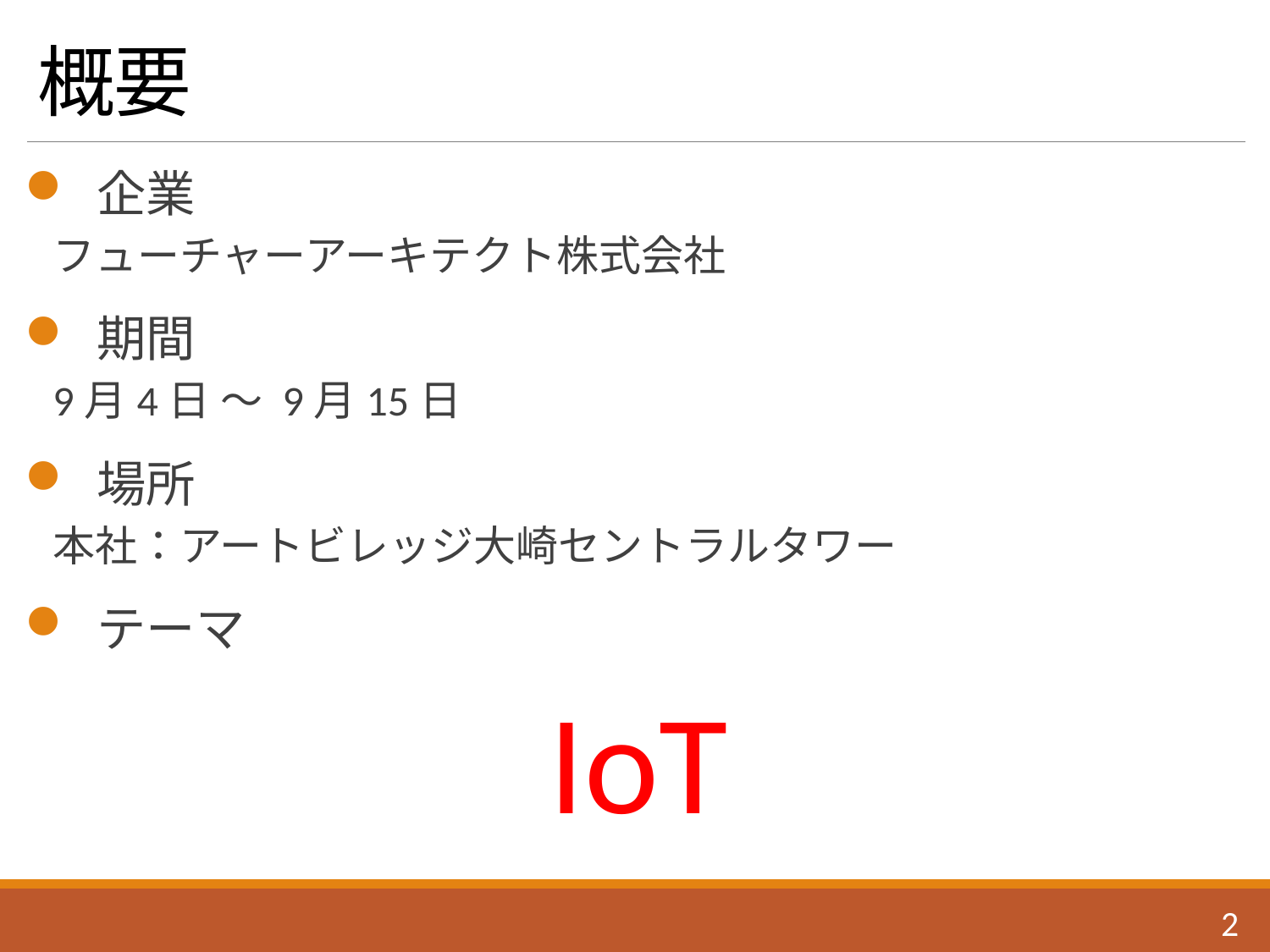

# 概要
 企業
フューチャーアーキテクト株式会社
 期間
9月4日 〜 9月15日
 場所
本社：アートビレッジ大崎セントラルタワー
 テーマ

IoT
2